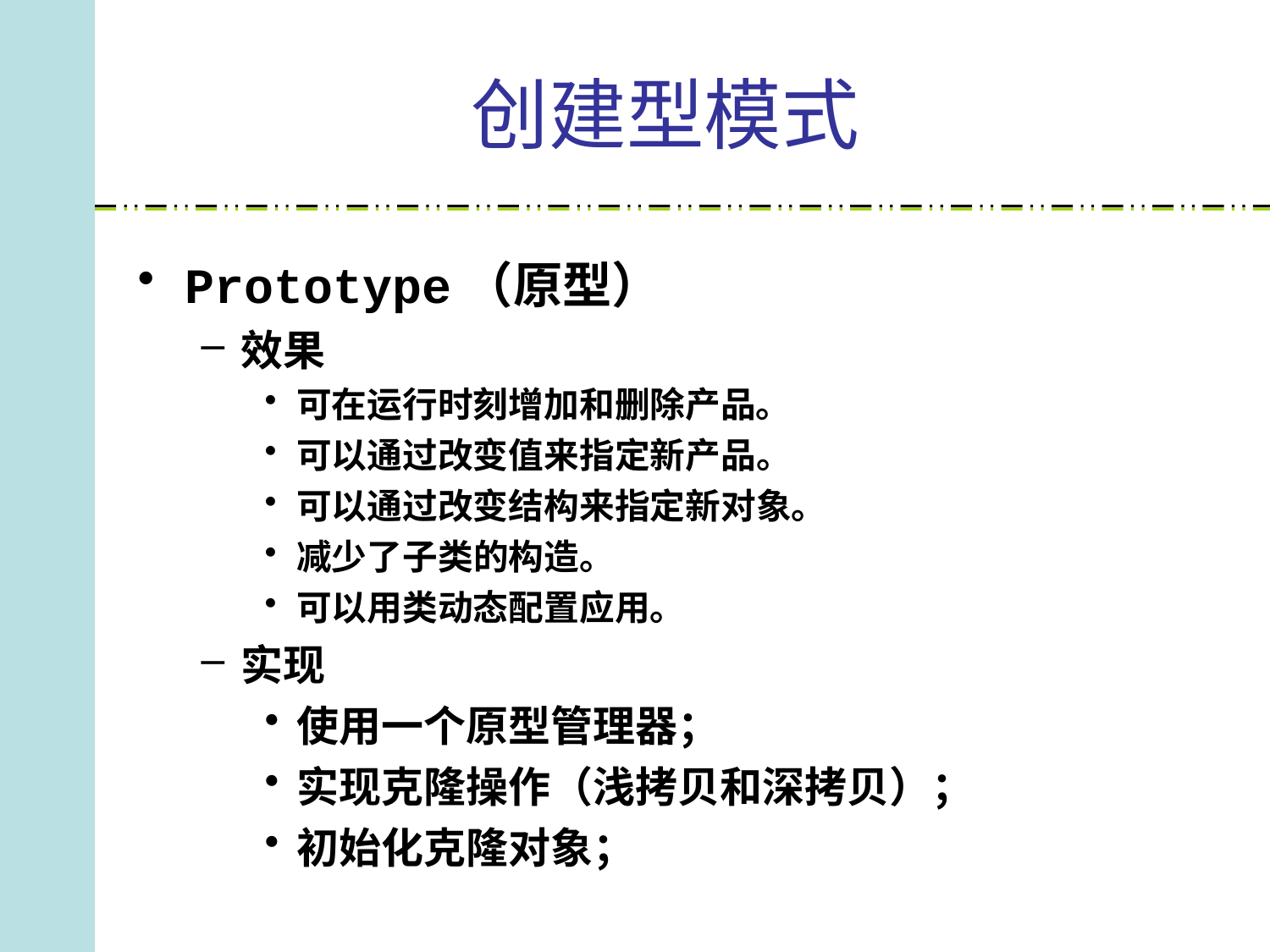

# 创建型模式
Prototype（原型）
效果
可在运行时刻增加和删除产品。
可以通过改变值来指定新产品。
可以通过改变结构来指定新对象。
减少了子类的构造。
可以用类动态配置应用。
实现
使用一个原型管理器；
实现克隆操作（浅拷贝和深拷贝）；
初始化克隆对象；